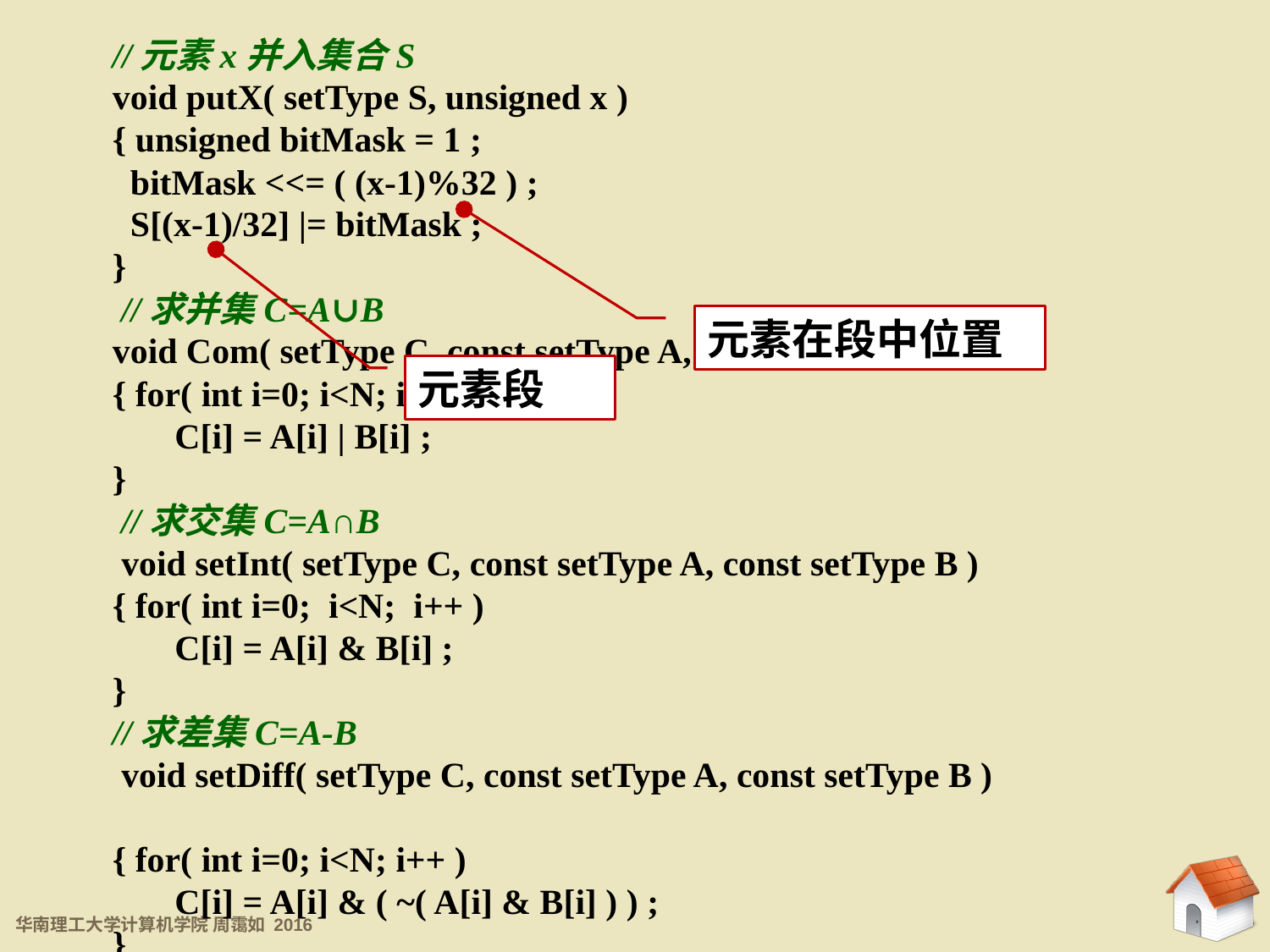

//元素x并入集合S
void putX( setType S, unsigned x )
{ unsigned bitMask = 1 ;
  bitMask <<= ( (x-1)%32 ) ;
  S[(x-1)/32] |= bitMask ;
}
 //求并集C=A∪B
void Com( setType C, const setType A, const setType B )
{ for( int i=0; i<N; i++ )
       C[i] = A[i] | B[i] ;
}
 //求交集C=A∩B
 void setInt( setType C, const setType A, const setType B )
{ for( int i=0;  i<N;  i++ )
       C[i] = A[i] & B[i] ;
}
//求差集C=A-B
 void setDiff( setType C, const setType A, const setType B )
{ for( int i=0; i<N; i++ )
       C[i] = A[i] & ( ~( A[i] & B[i] ) ) ;
}
元素在段中位置
元素段